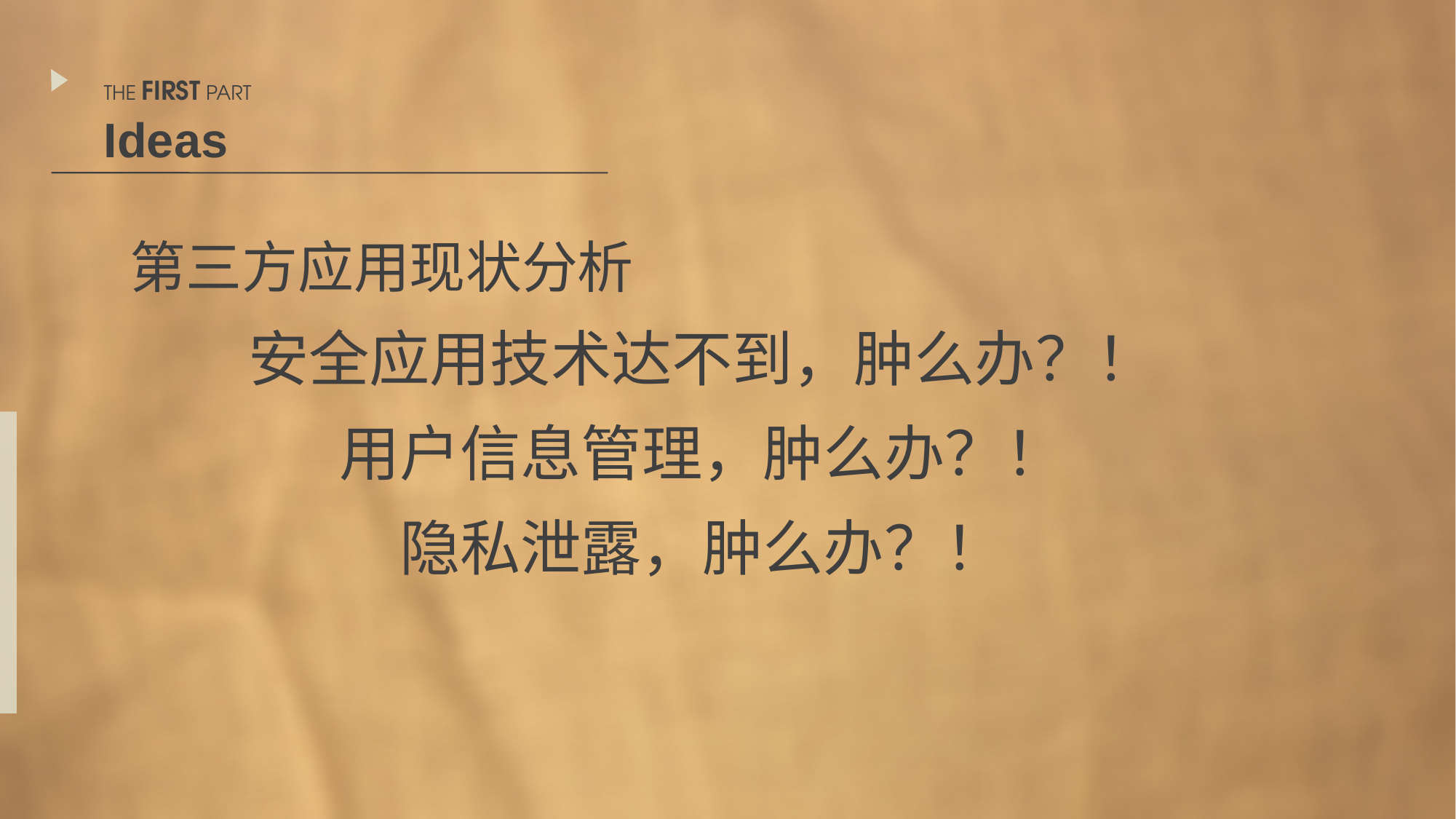

THE FIRST PART

Ideas

 第三方应用现状分析
安全应用技术达不到，肿么办？！
用户信息管理，肿么办？！
隐私泄露，肿么办？！